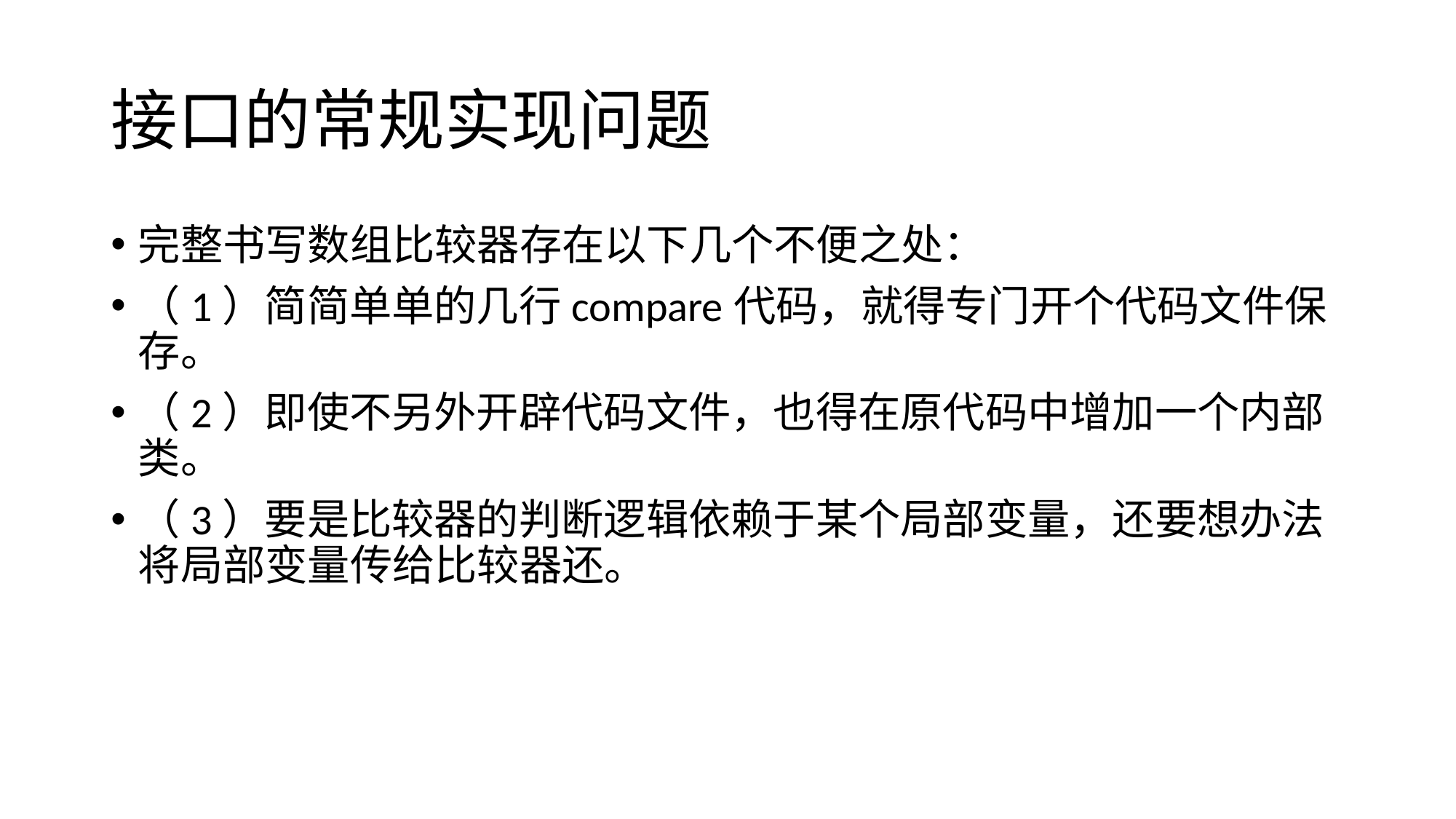

# 接口的常规实现问题
完整书写数组比较器存在以下几个不便之处：
（1）简简单单的几行compare代码，就得专门开个代码文件保存。
（2）即使不另外开辟代码文件，也得在原代码中增加一个内部类。
（3）要是比较器的判断逻辑依赖于某个局部变量，还要想办法将局部变量传给比较器还。